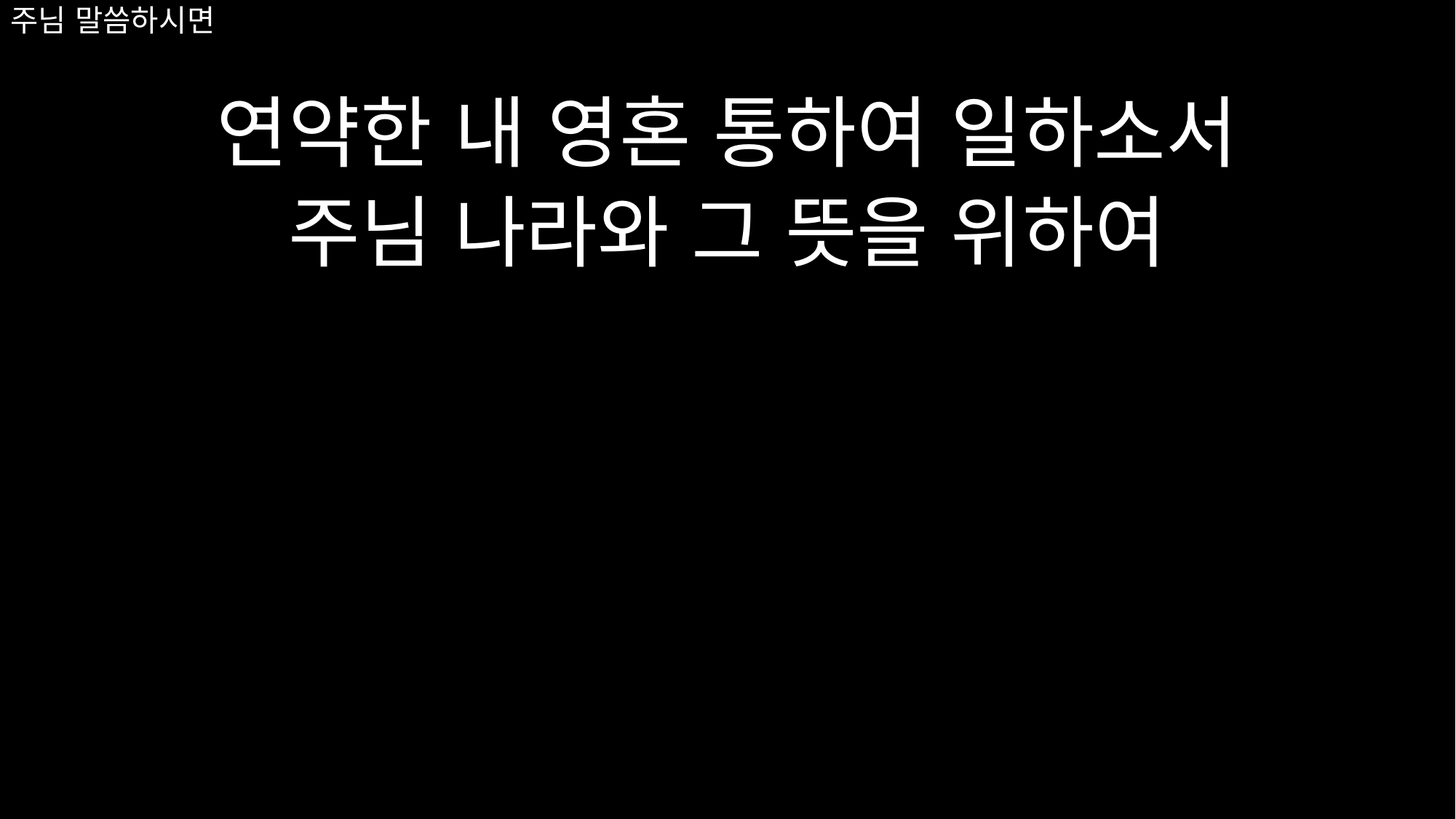

# 주님 말씀하시면
연약한 내 영혼 통하여 일하소서
주님 나라와 그 뜻을 위하여